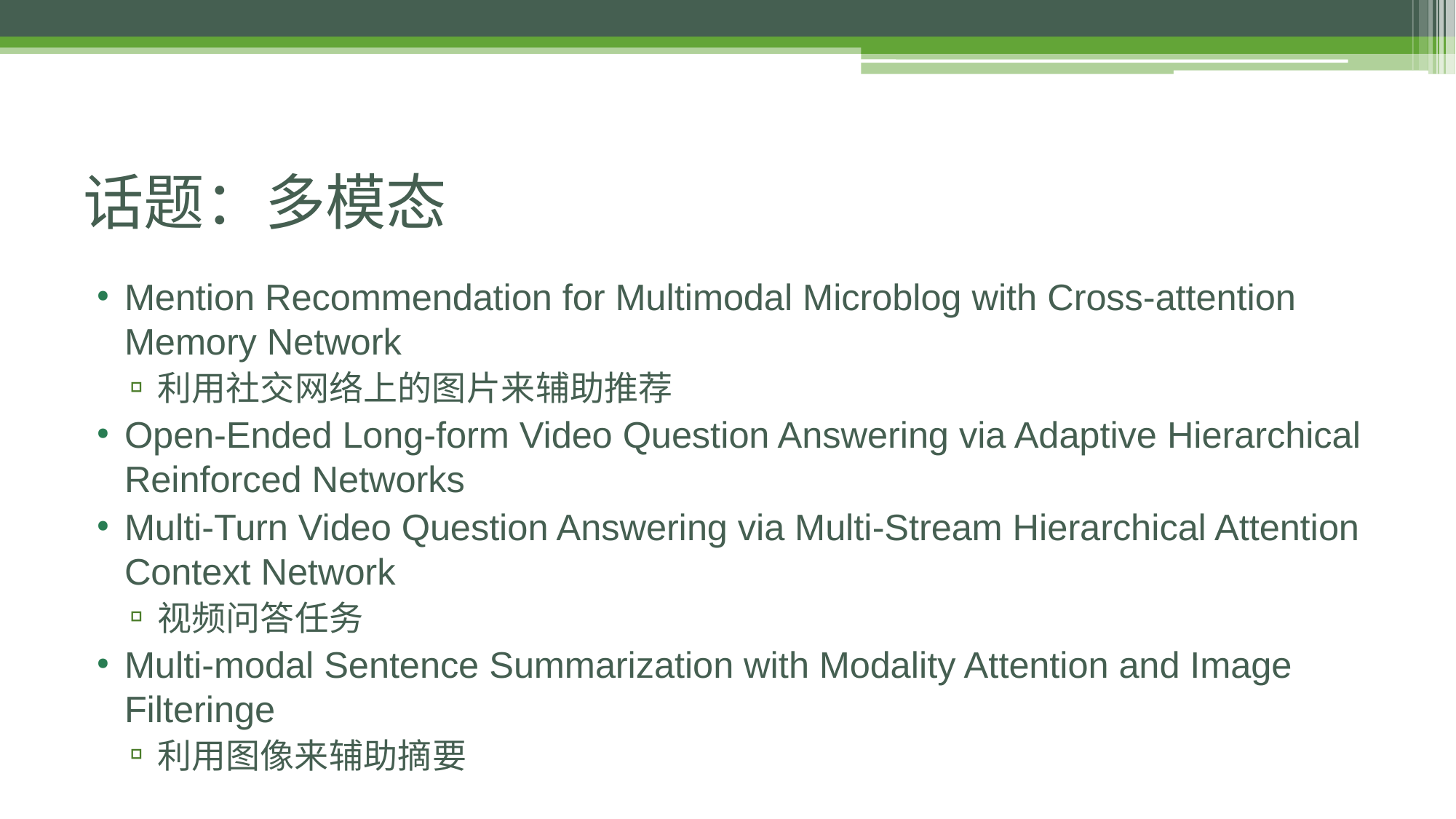

# 话题：多模态
Mention Recommendation for Multimodal Microblog with Cross-attention Memory Network
利用社交网络上的图片来辅助推荐
Open-Ended Long-form Video Question Answering via Adaptive Hierarchical Reinforced Networks
Multi-Turn Video Question Answering via Multi-Stream Hierarchical Attention Context Network
视频问答任务
Multi-modal Sentence Summarization with Modality Attention and Image Filteringe
利用图像来辅助摘要